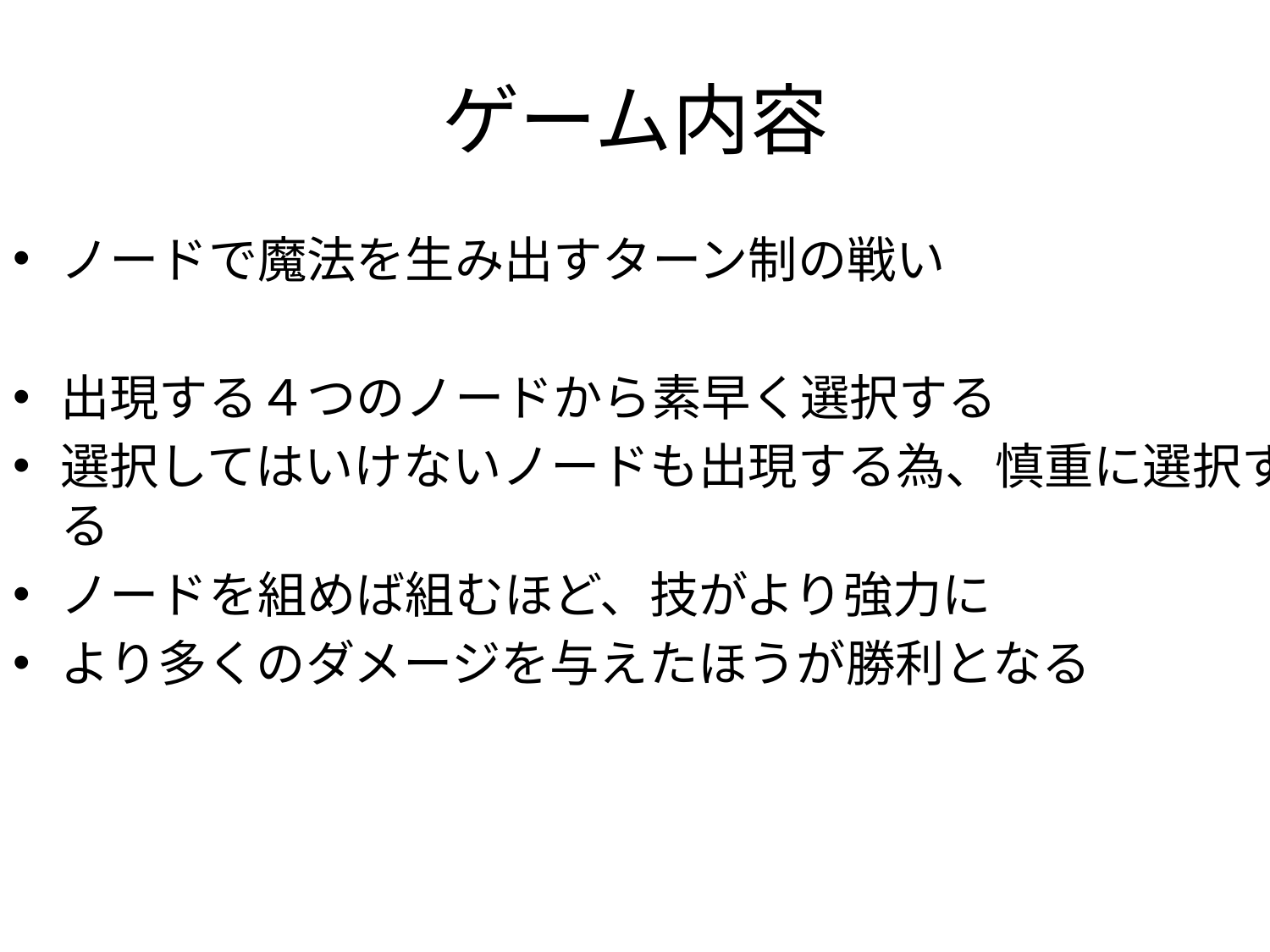

# ゲーム内容
ノードで魔法を生み出すターン制の戦い

出現する４つのノードから素早く選択する
選択してはいけないノードも出現する為、慎重に選択する
ノードを組めば組むほど、技がより強力に
より多くのダメージを与えたほうが勝利となる